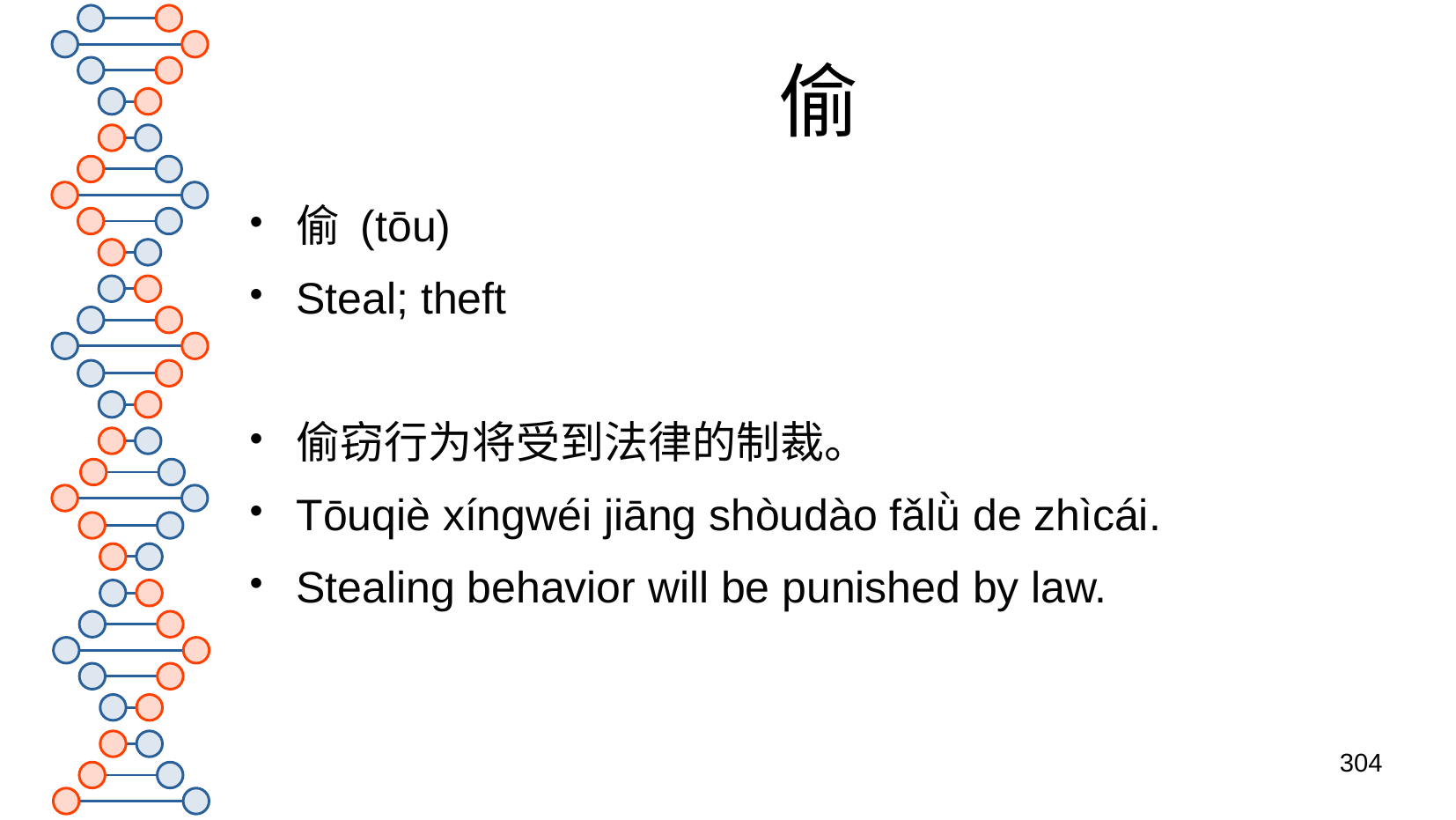

# 偷
偷 (tōu)
Steal; theft

偷窃行为将受到法律的制裁。
Tōuqiè xíngwéi jiāng shòudào fǎlǜ de zhìcái.
Stealing behavior will be punished by law.

304